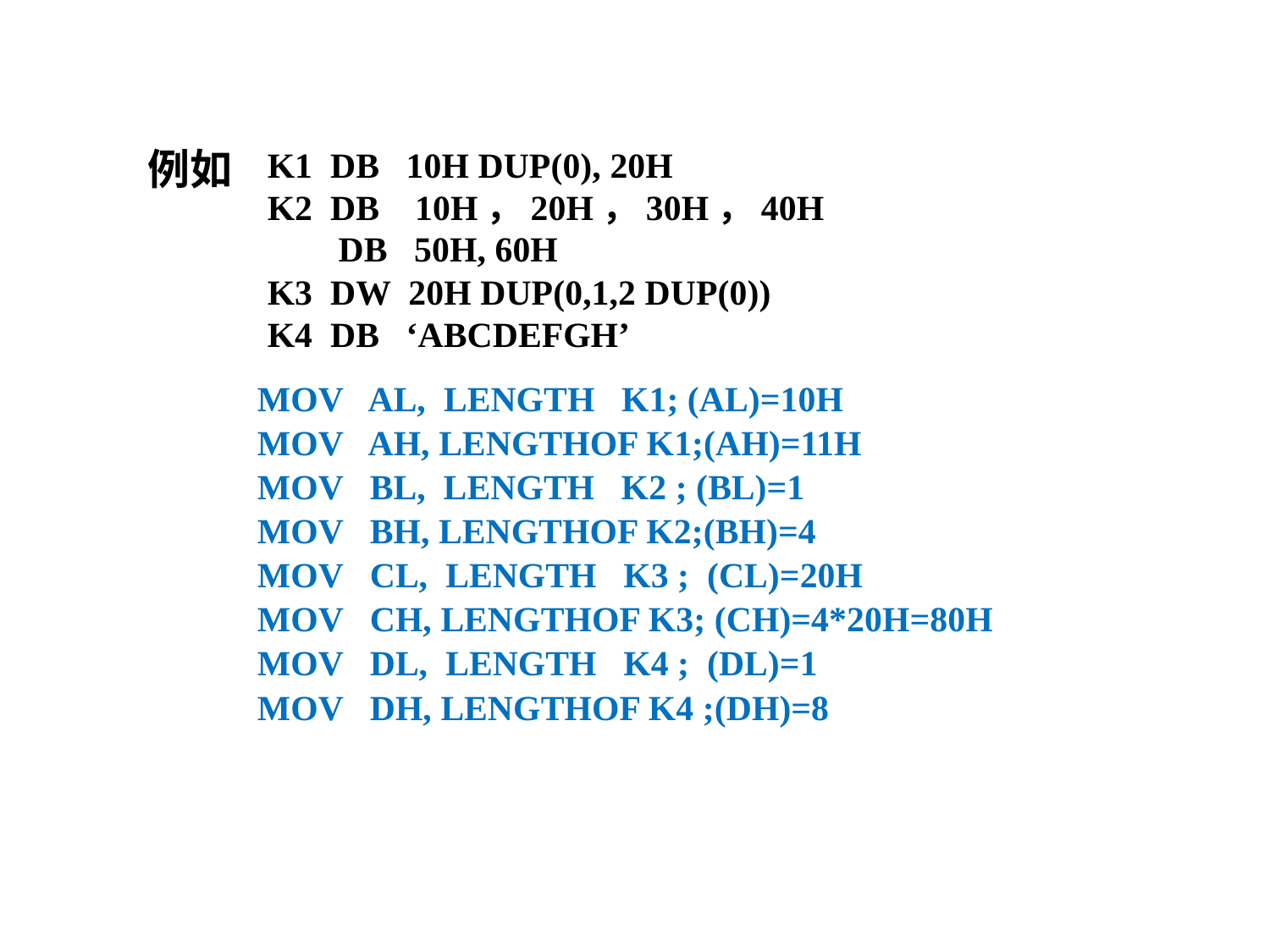

例如
K1  DB   10H DUP(0), 20H
K2  DB    10H，20H，30H，40H
        DB   50H, 60H
K3  DW  20H DUP(0,1,2 DUP(0))
K4  DB   ‘ABCDEFGH’
MOV   AL,  LENGTH   K1; (AL)=10H
MOV   AH, LENGTHOF K1;(AH)=11H
MOV   BL,  LENGTH   K2 ; (BL)=1
MOV   BH, LENGTHOF K2;(BH)=4
MOV   CL,  LENGTH   K3 ;  (CL)=20H
MOV   CH, LENGTHOF K3; (CH)=4*20H=80H
MOV   DL,  LENGTH   K4 ;  (DL)=1
MOV   DH, LENGTHOF K4 ;(DH)=8